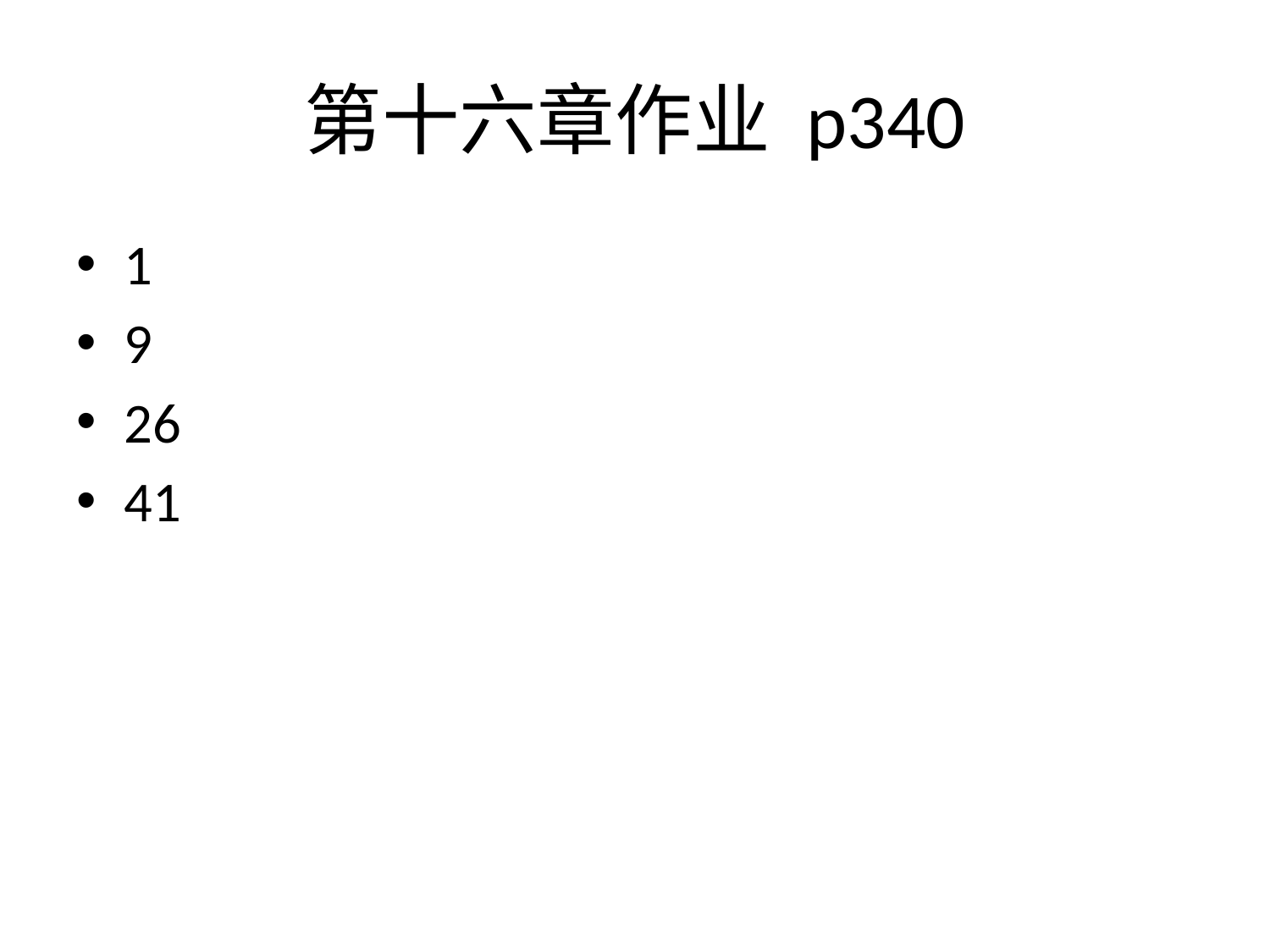

# 第十六章作业 p340
1
9
26
41